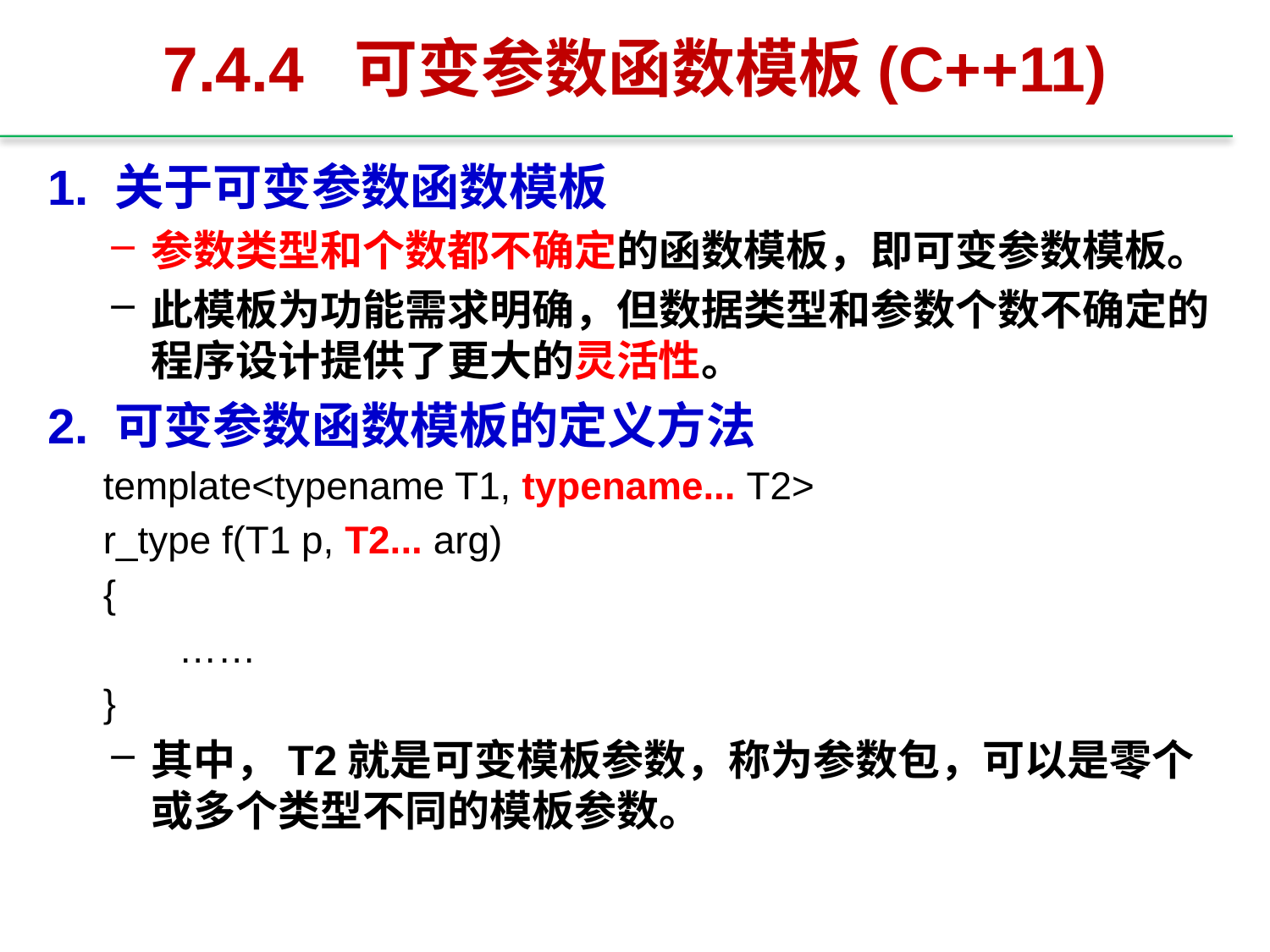

# 7.4.4  可变参数函数模板(C++11)
1. 关于可变参数函数模板
参数类型和个数都不确定的函数模板，即可变参数模板。
此模板为功能需求明确，但数据类型和参数个数不确定的程序设计提供了更大的灵活性。
2. 可变参数函数模板的定义方法
template<typename T1, typename... T2>
r_type f(T1 p, T2... arg)
{
       ……
}
其中，T2就是可变模板参数，称为参数包，可以是零个或多个类型不同的模板参数。